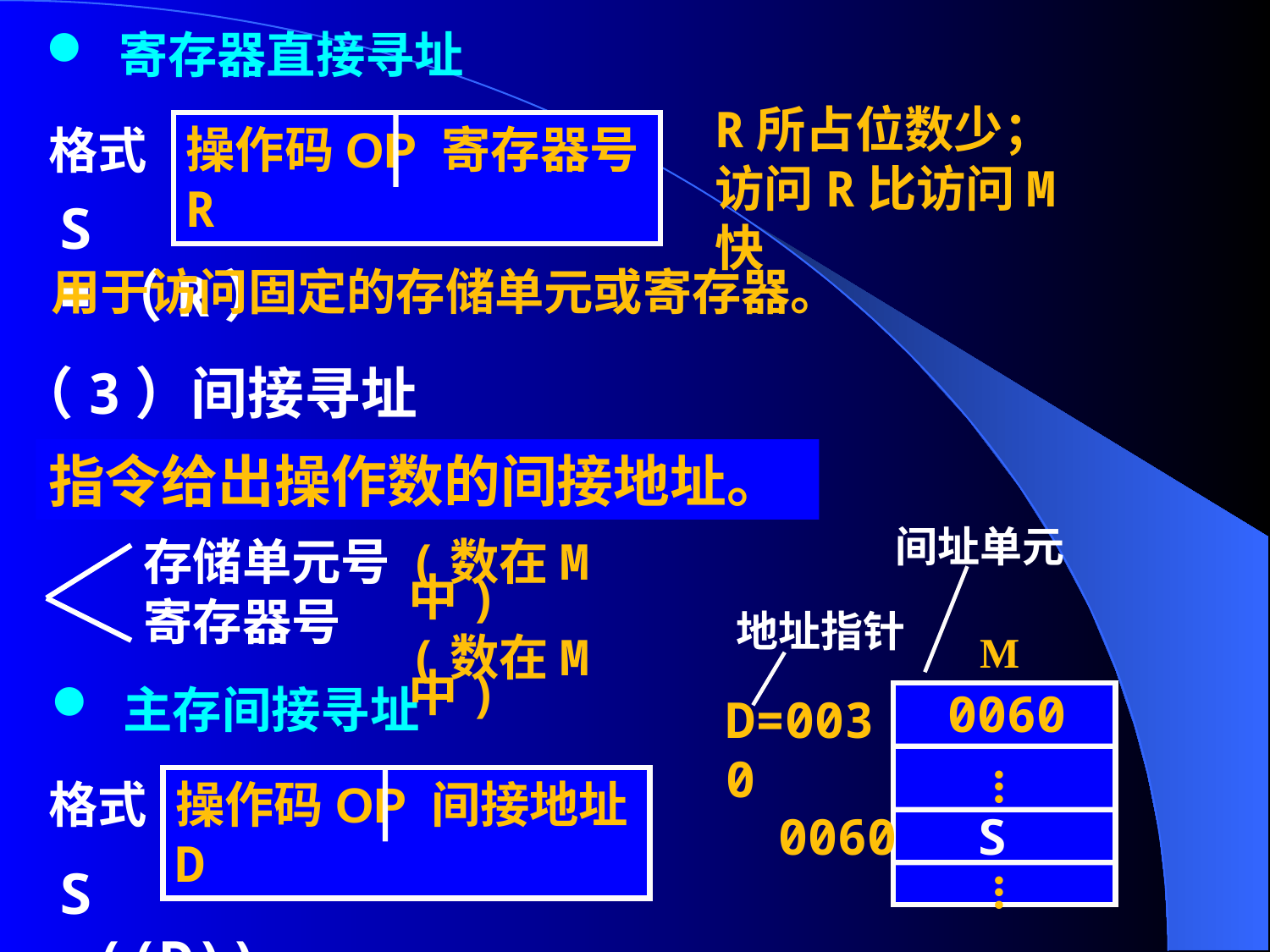

寄存器直接寻址
R所占位数少；
访问R比访问M快
格式
操作码OP 寄存器号R

S =（R）
用于访问固定的存储单元或寄存器。
（3）间接寻址
指令给出操作数的间接地址。
间址单元

存储单元号
寄存器号
(数在M中)
(数在M中)

地址指针
 M

 主存间接寻址
0060
D=0030

...
格式
操作码OP 间接地址D

0060
 S
S =((D))
...